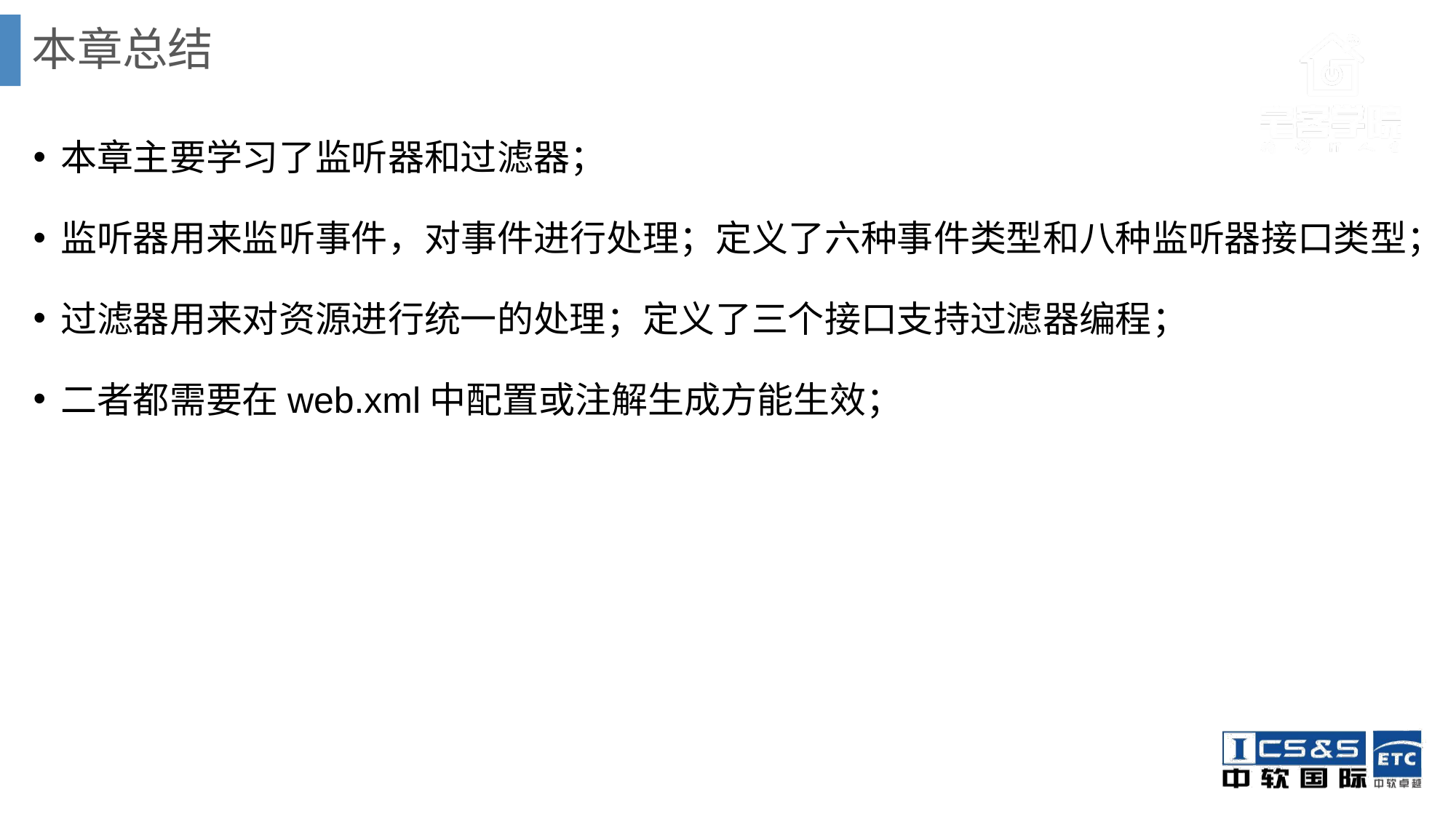

# 本章总结
本章主要学习了监听器和过滤器；
监听器用来监听事件，对事件进行处理；定义了六种事件类型和八种监听器接口类型；
过滤器用来对资源进行统一的处理；定义了三个接口支持过滤器编程；
二者都需要在web.xml中配置或注解生成方能生效；